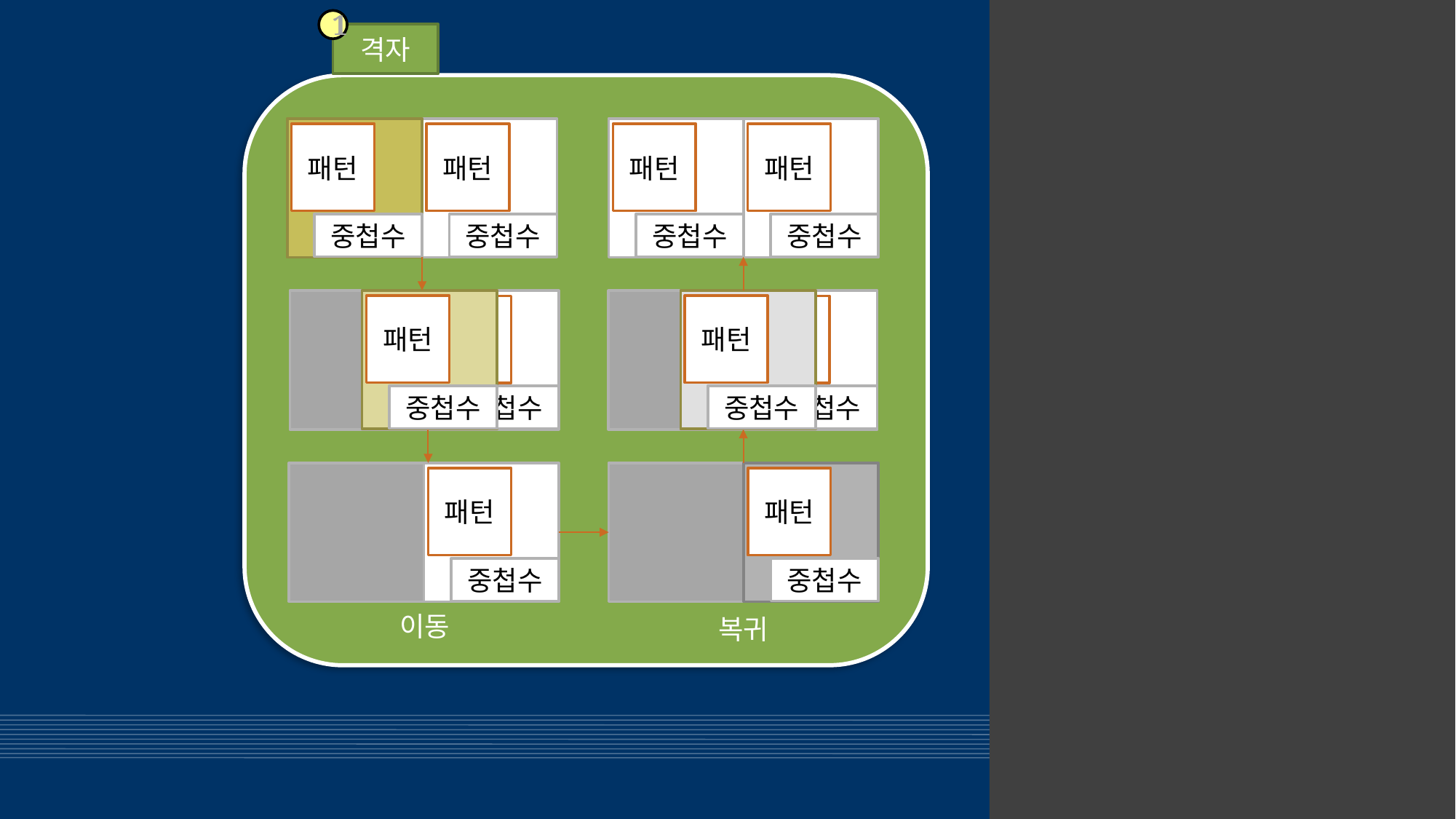

1
격자

패턴
패턴
패턴
패턴
중첩수
중첩수
중첩수
중첩수

패턴
패턴
패턴
패턴
중첩수
중첩수
중첩수
중첩수

패턴
패턴
중첩수
중첩수
이동
복귀